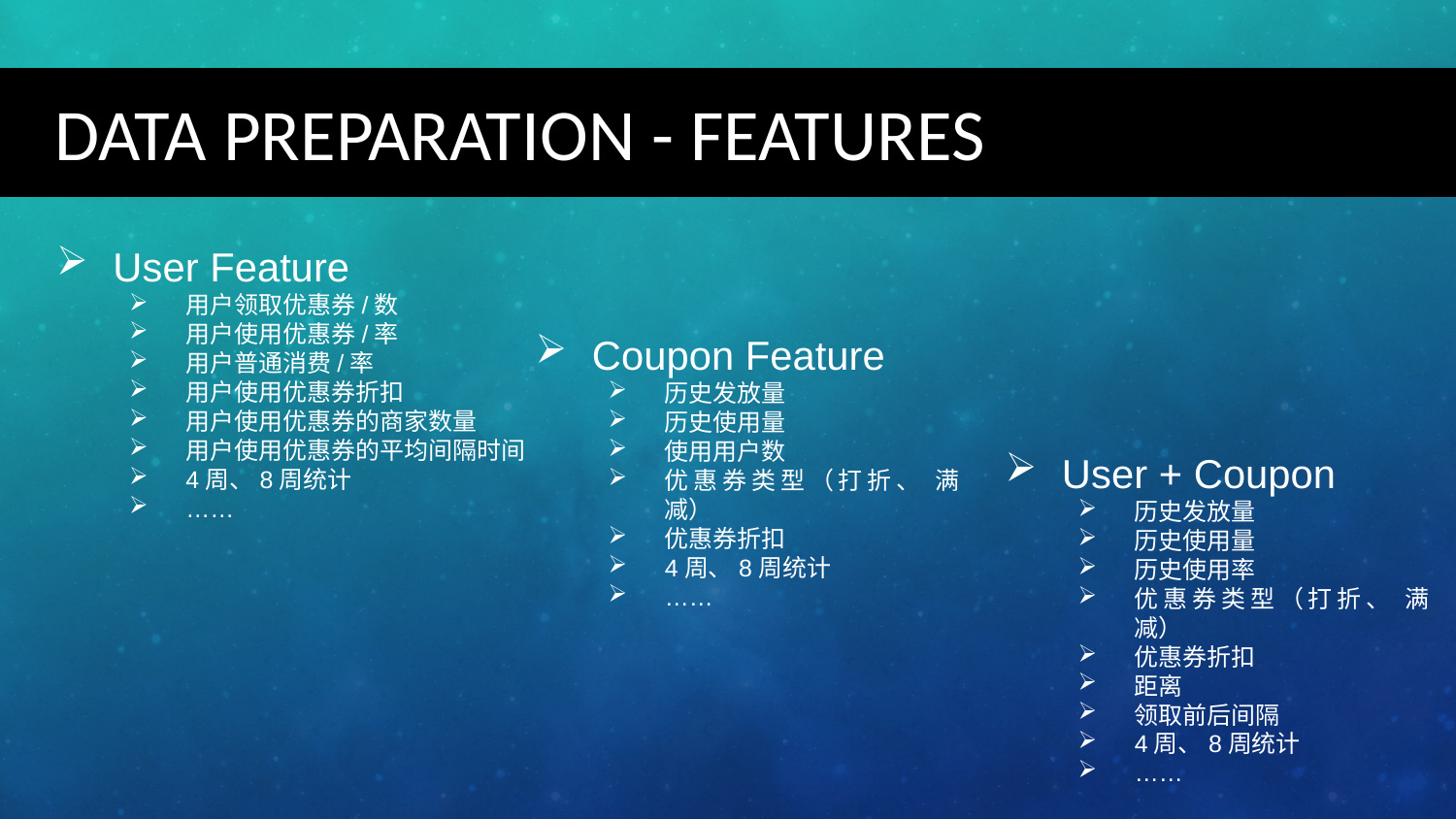

Data Preparation - Features
User Feature
用户领取优惠券/数
用户使用优惠券/率
用户普通消费/率
用户使用优惠券折扣
用户使用优惠券的商家数量
用户使用优惠券的平均间隔时间
4周、8周统计
……

Coupon Feature
历史发放量
历史使用量
使用用户数
优惠券类型（打折、 满减）
优惠券折扣
4周、8周统计
……

User + Coupon
历史发放量
历史使用量
历史使用率
优惠券类型（打折、 满减）
优惠券折扣
距离
领取前后间隔
4周、8周统计
……